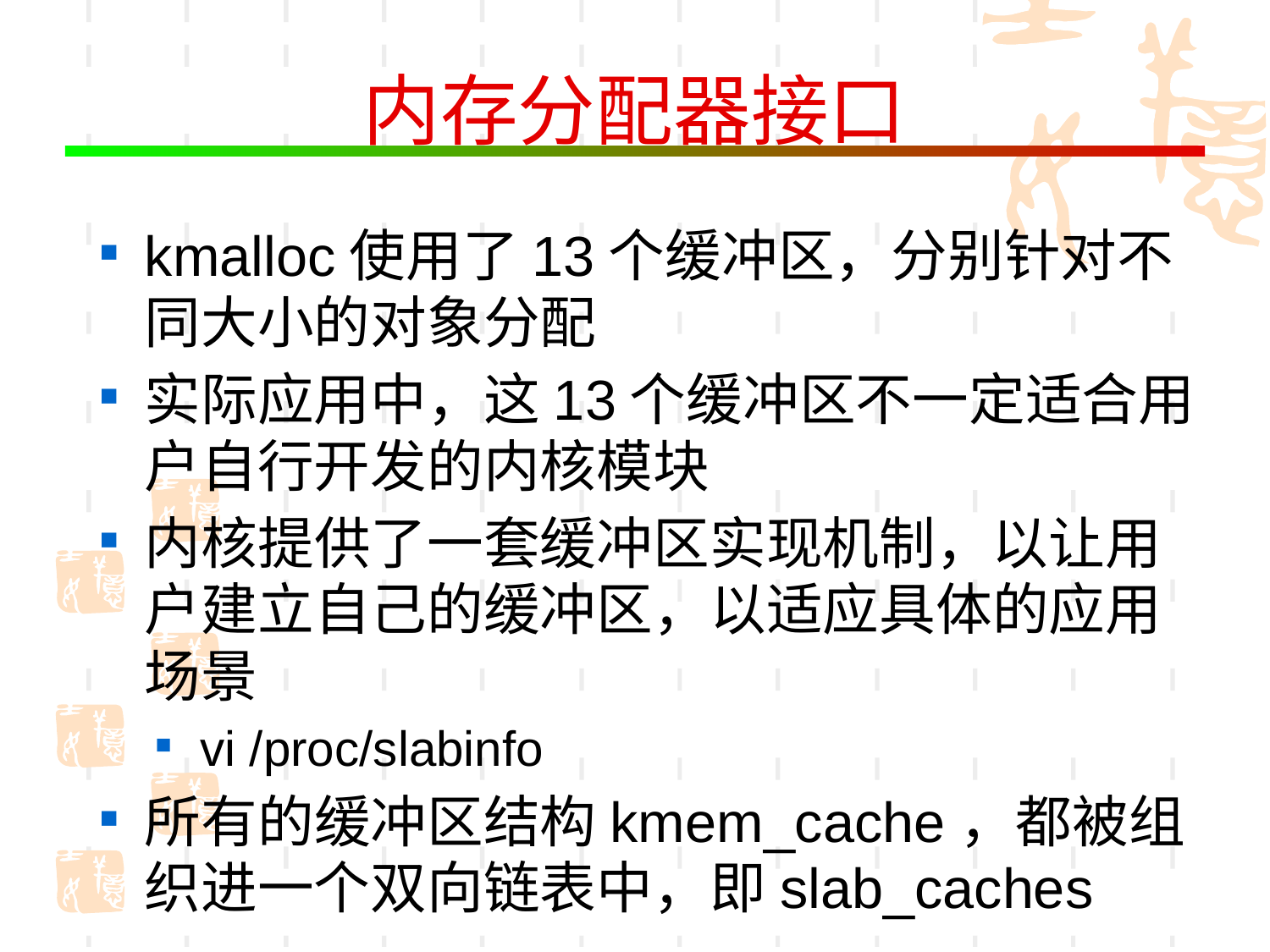

# 内存分配器接口
kmalloc使用了13个缓冲区，分别针对不同大小的对象分配
实际应用中，这13个缓冲区不一定适合用户自行开发的内核模块
内核提供了一套缓冲区实现机制，以让用户建立自己的缓冲区，以适应具体的应用场景
vi /proc/slabinfo
所有的缓冲区结构kmem_cache，都被组织进一个双向链表中，即slab_caches